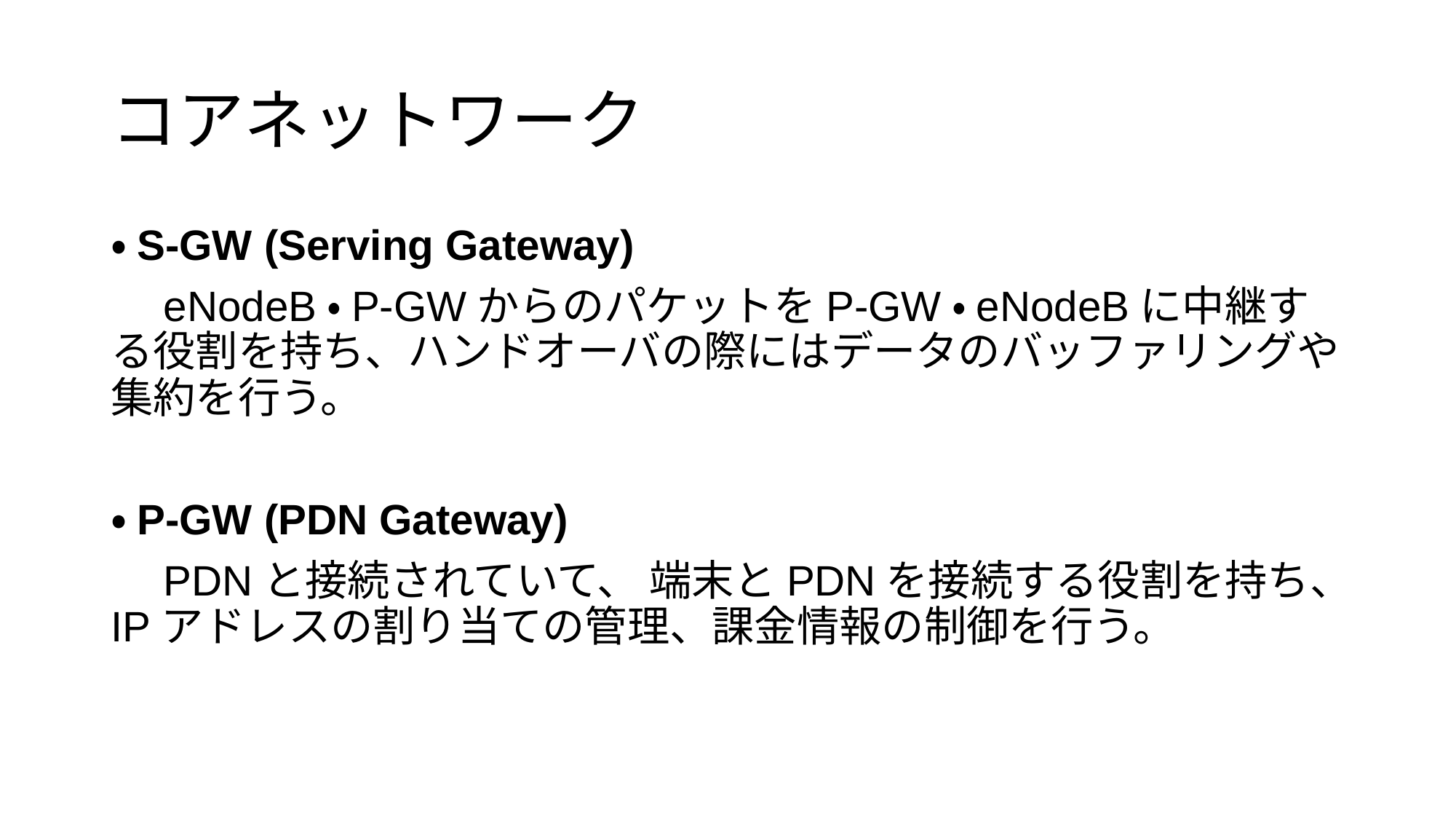

# コアネットワーク
・S-GW (Serving Gateway)
　eNodeB・P-GWからのパケットをP-GW・eNodeBに中継する役割を持ち、ハンドオーバの際にはデータのバッファリングや集約を行う。

・P-GW (PDN Gateway)
　PDNと接続されていて、 端末とPDNを接続する役割を持ち、IPアドレスの割り当ての管理、課金情報の制御を行う。